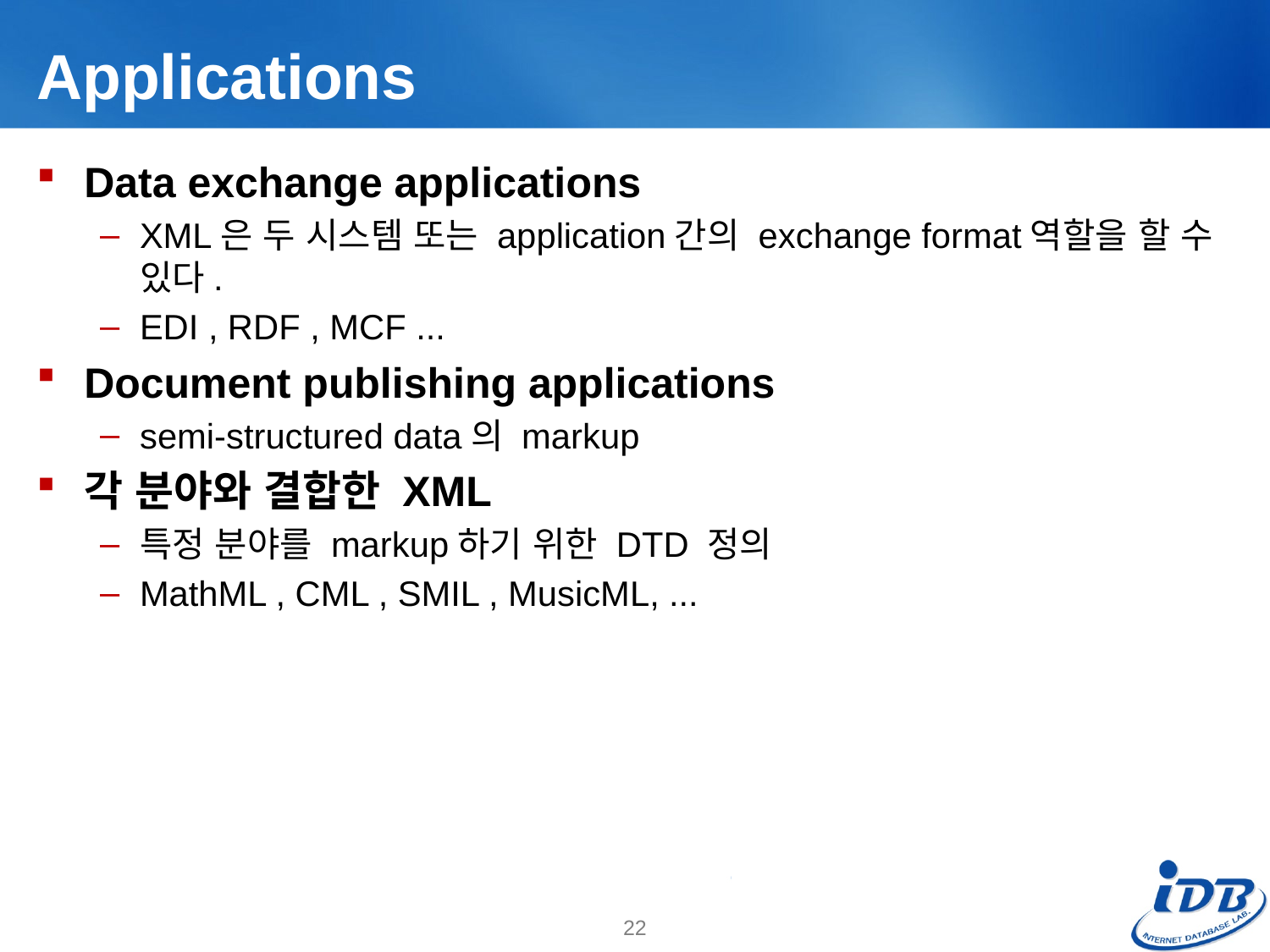

# Applications
Data exchange applications
XML은 두 시스템 또는 application간의 exchange format역할을 할 수 있다.
EDI , RDF , MCF ...
Document publishing applications
semi-structured data의 markup
각 분야와 결합한 XML
특정 분야를 markup하기 위한 DTD 정의
MathML , CML , SMIL , MusicML, ...
22